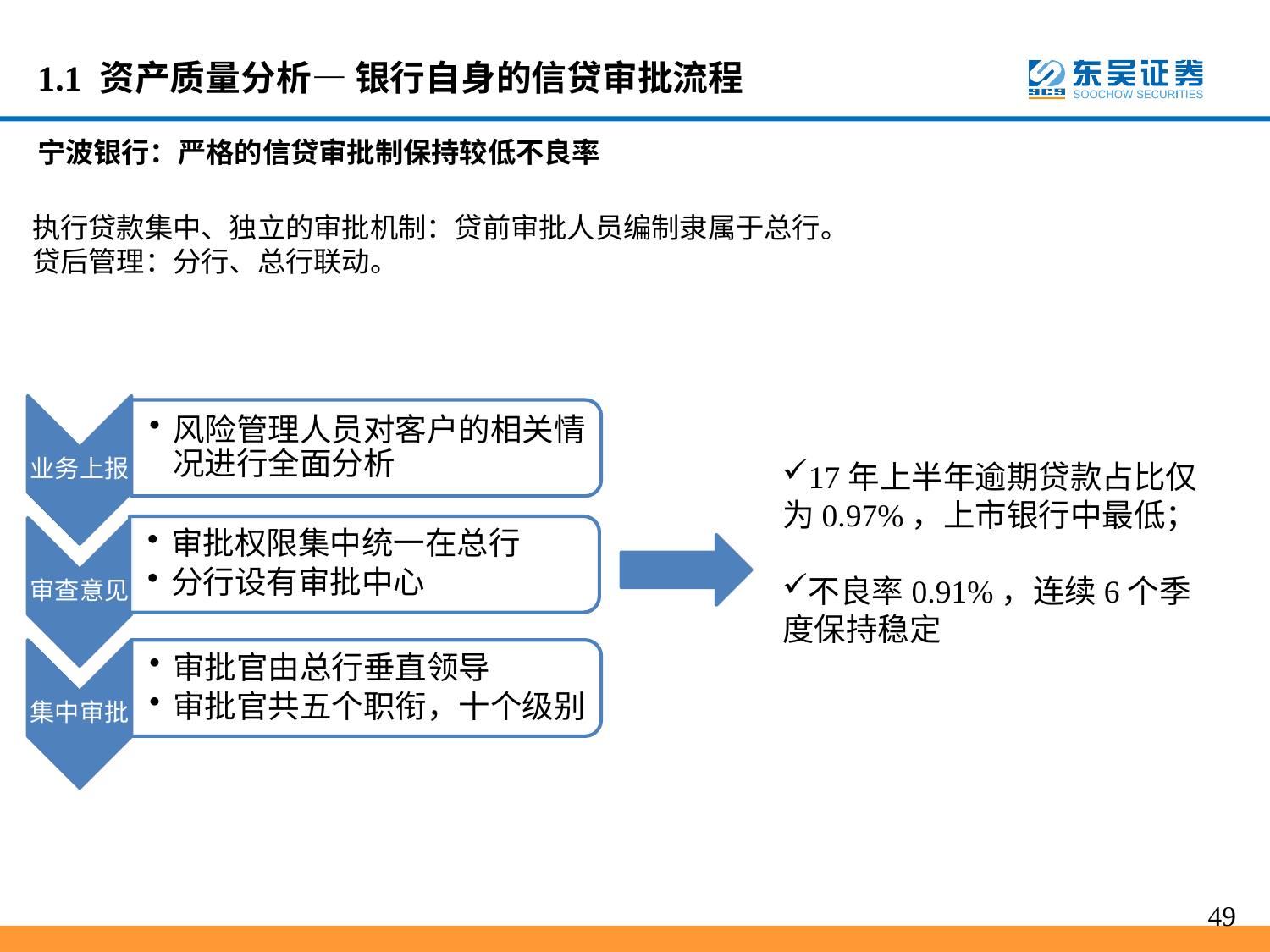

1.1 资产质量分析— 银行自身的信贷审批流程
宁波银行：严格的信贷审批制保持较低不良率

执行贷款集中、独立的审批机制：贷前审批人员编制隶属于总行。
贷后管理：分行、总行联动。

业务上报
风险管理人员对客户的相关情况进行全面分析
审查意见
审批权限集中统一在总行
分行设有审批中心
集中审批
审批官由总行垂直领导
审批官共五个职衔，十个级别

17年上半年逾期贷款占比仅为0.97%，上市银行中最低；

不良率0.91%，连续6个季度保持稳定

49